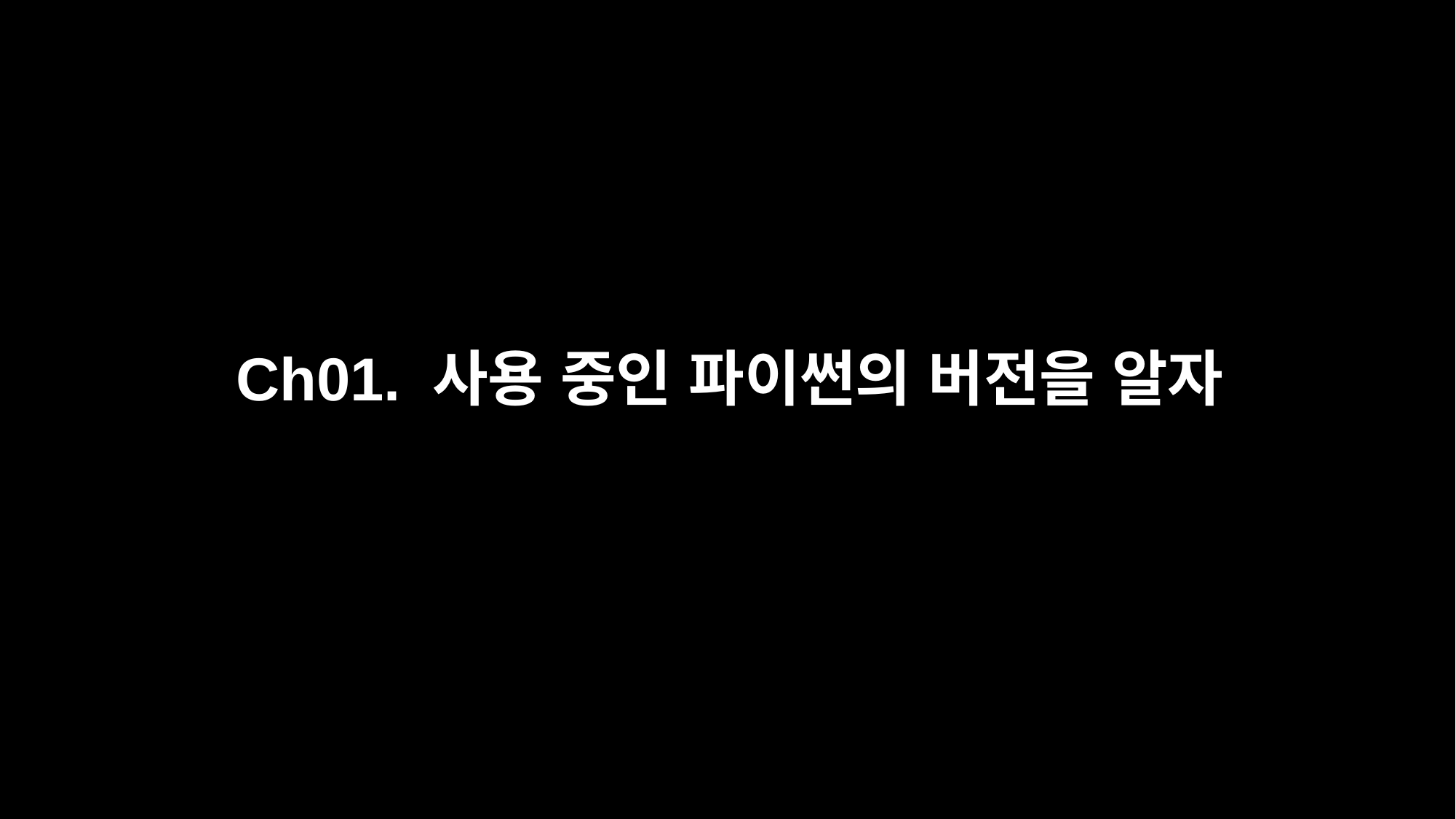

# Ch01. 사용 중인 파이썬의 버전을 알자